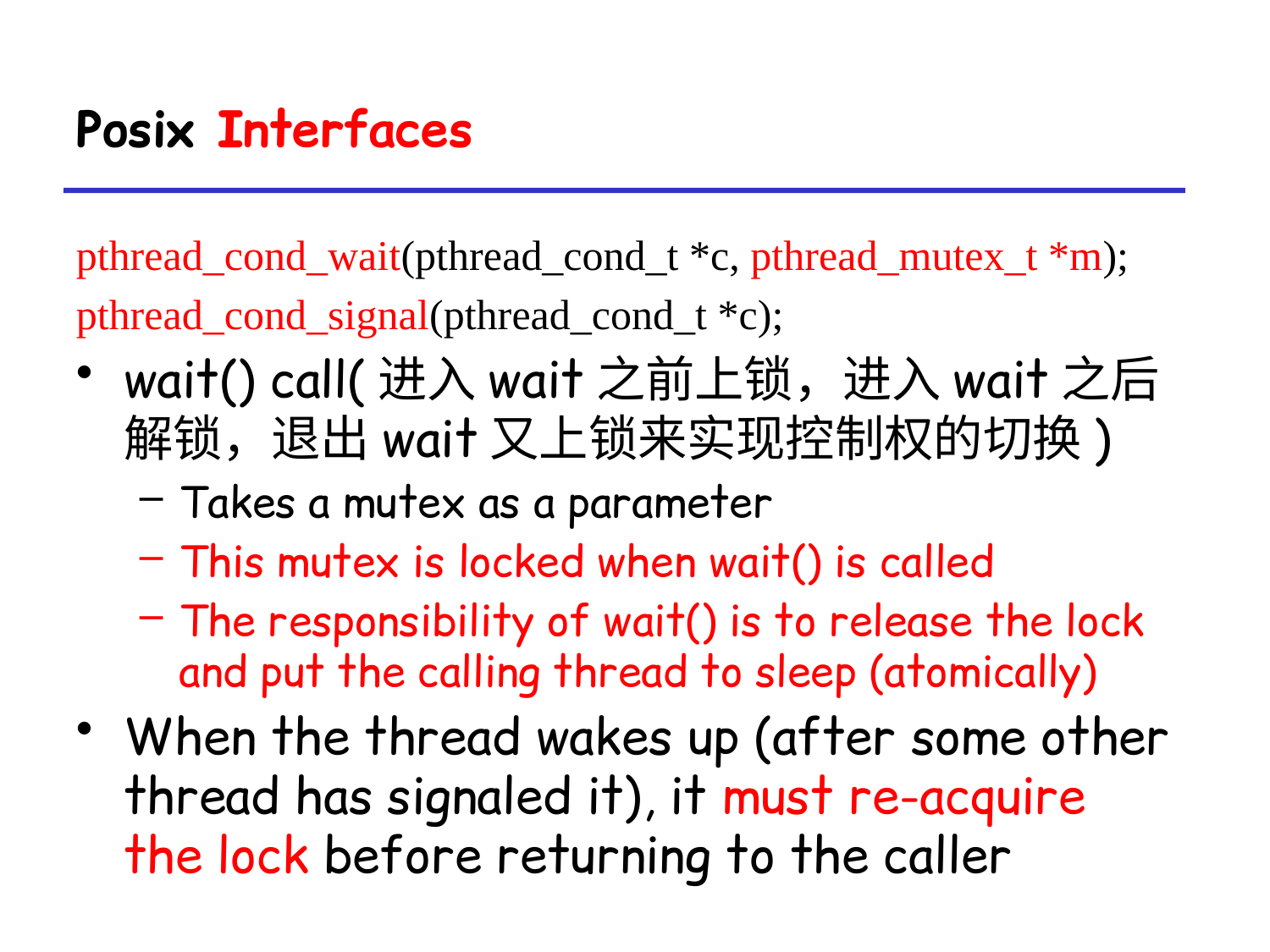

# Posix Interfaces
pthread_cond_wait(pthread_cond_t *c, pthread_mutex_t *m);
pthread_cond_signal(pthread_cond_t *c);
wait() call(进入wait之前上锁，进入wait之后解锁，退出wait又上锁来实现控制权的切换)
Takes a mutex as a parameter
This mutex is locked when wait() is called
The responsibility of wait() is to release the lock and put the calling thread to sleep (atomically)
When the thread wakes up (after some other thread has signaled it), it must re-acquire the lock before returning to the caller
8